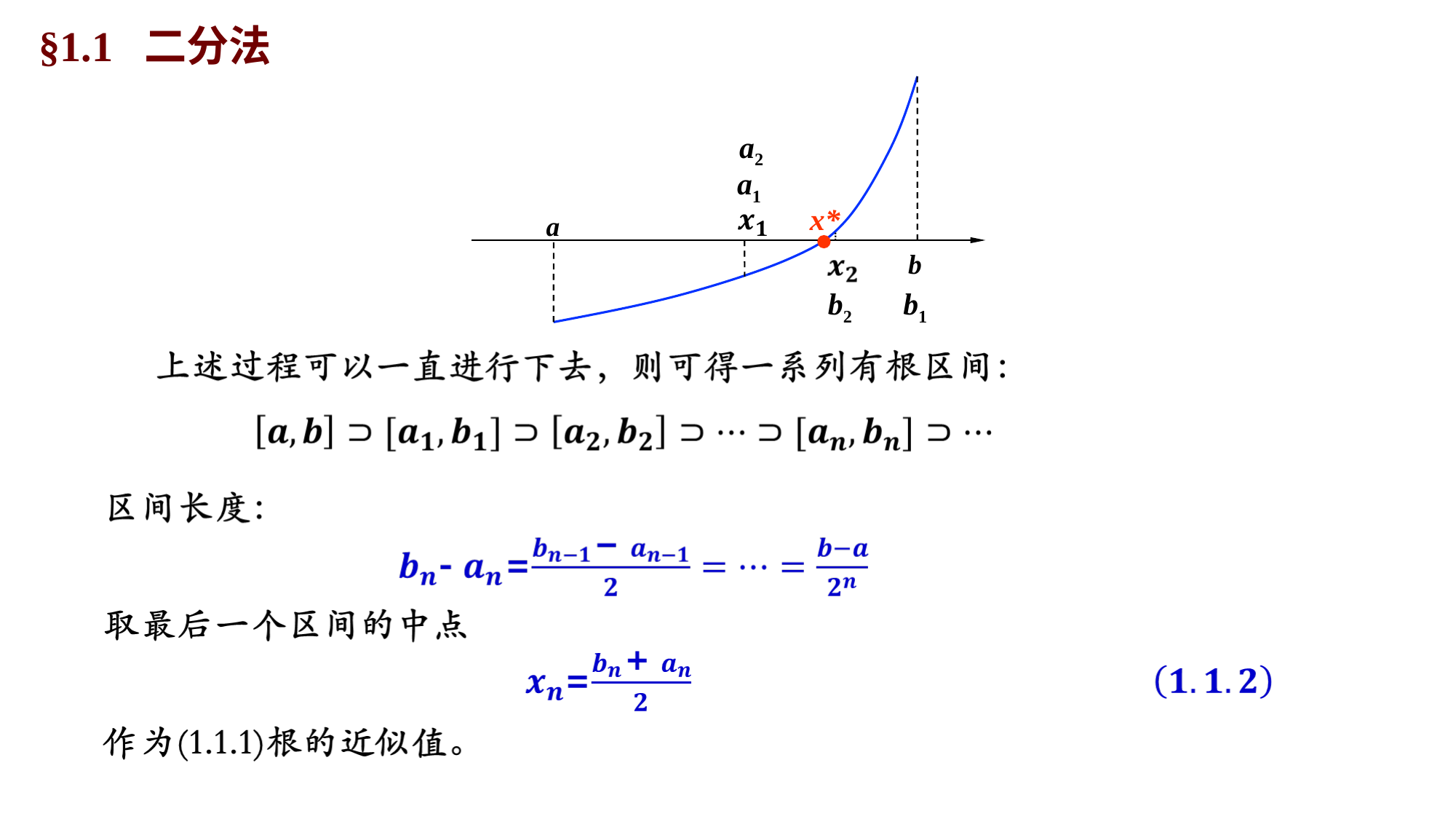

#
§1.1  二分法

a2
a1

x*
a

b
b2
b1